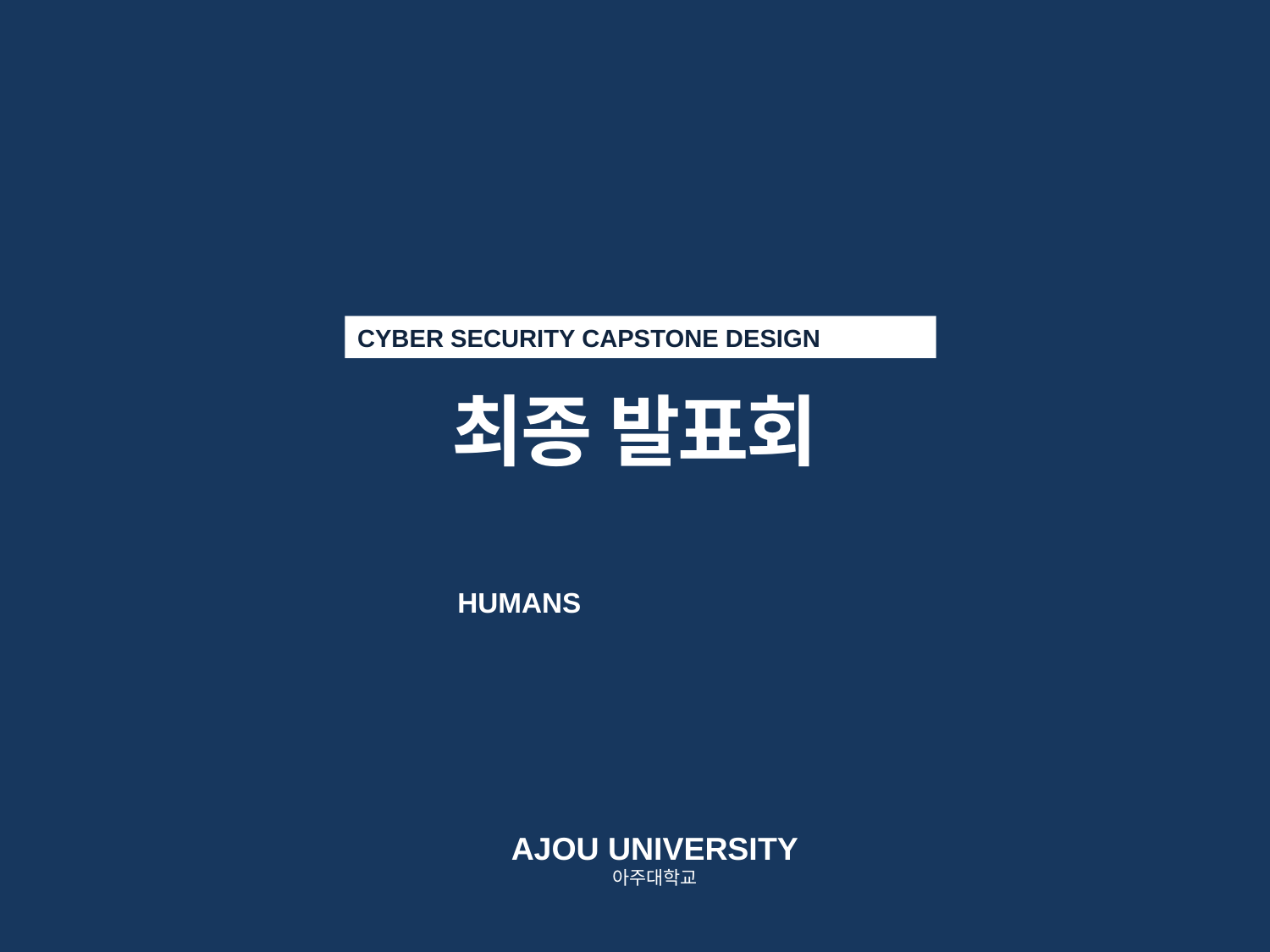

CYBER SECURITY CAPSTONE DESIGN
최종 발표회
HUMANS
AJOU UNIVERSITY
아주대학교